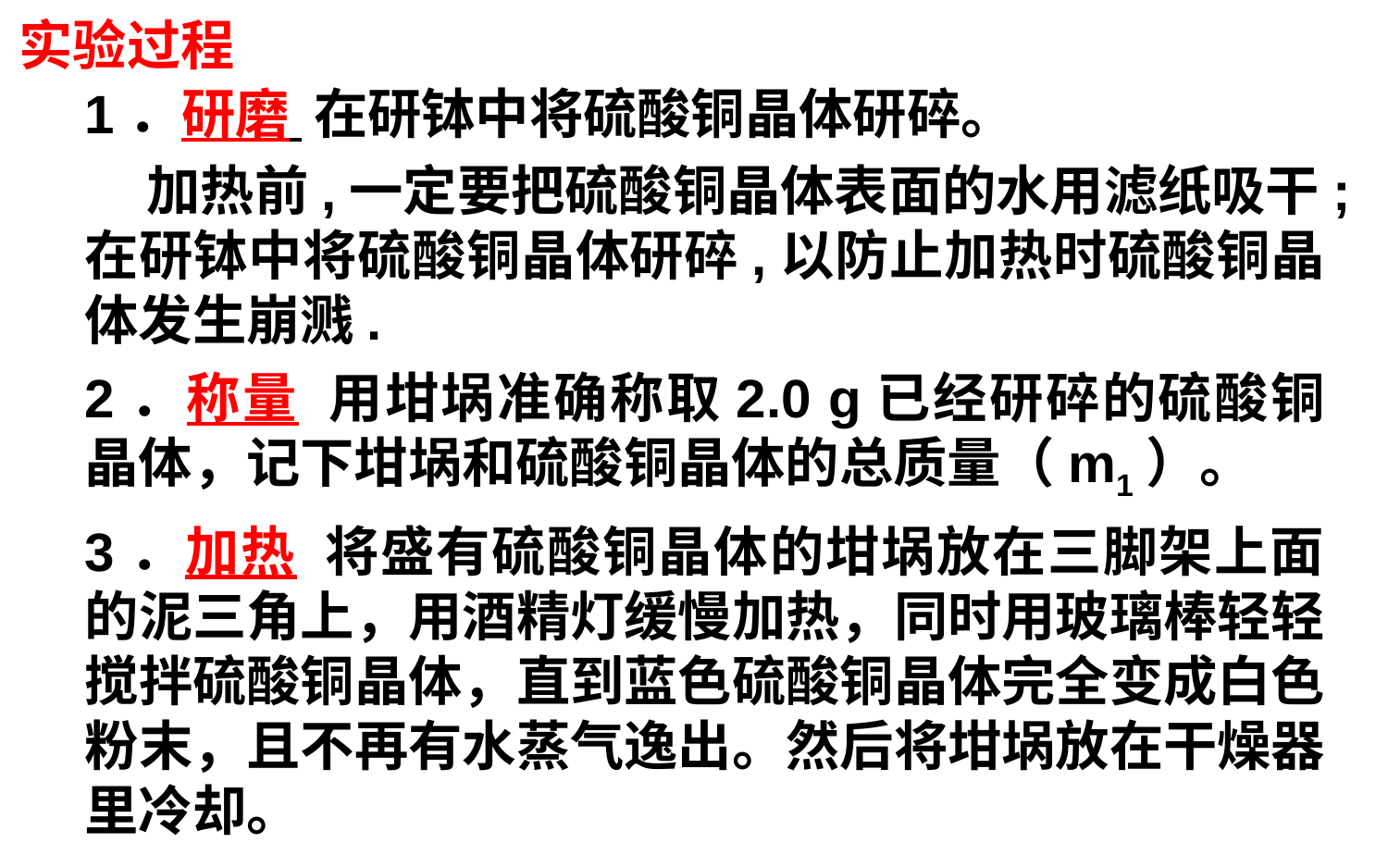

实验过程
1．研磨  在研钵中将硫酸铜晶体研碎。
    加热前,一定要把硫酸铜晶体表面的水用滤纸吸干;在研钵中将硫酸铜晶体研碎,以防止加热时硫酸铜晶体发生崩溅.
2．称量  用坩埚准确称取2.0 g已经研碎的硫酸铜晶体，记下坩埚和硫酸铜晶体的总质量（m1）。
3．加热  将盛有硫酸铜晶体的坩埚放在三脚架上面的泥三角上，用酒精灯缓慢加热，同时用玻璃棒轻轻搅拌硫酸铜晶体，直到蓝色硫酸铜晶体完全变成白色粉末，且不再有水蒸气逸出。然后将坩埚放在干燥器里冷却。